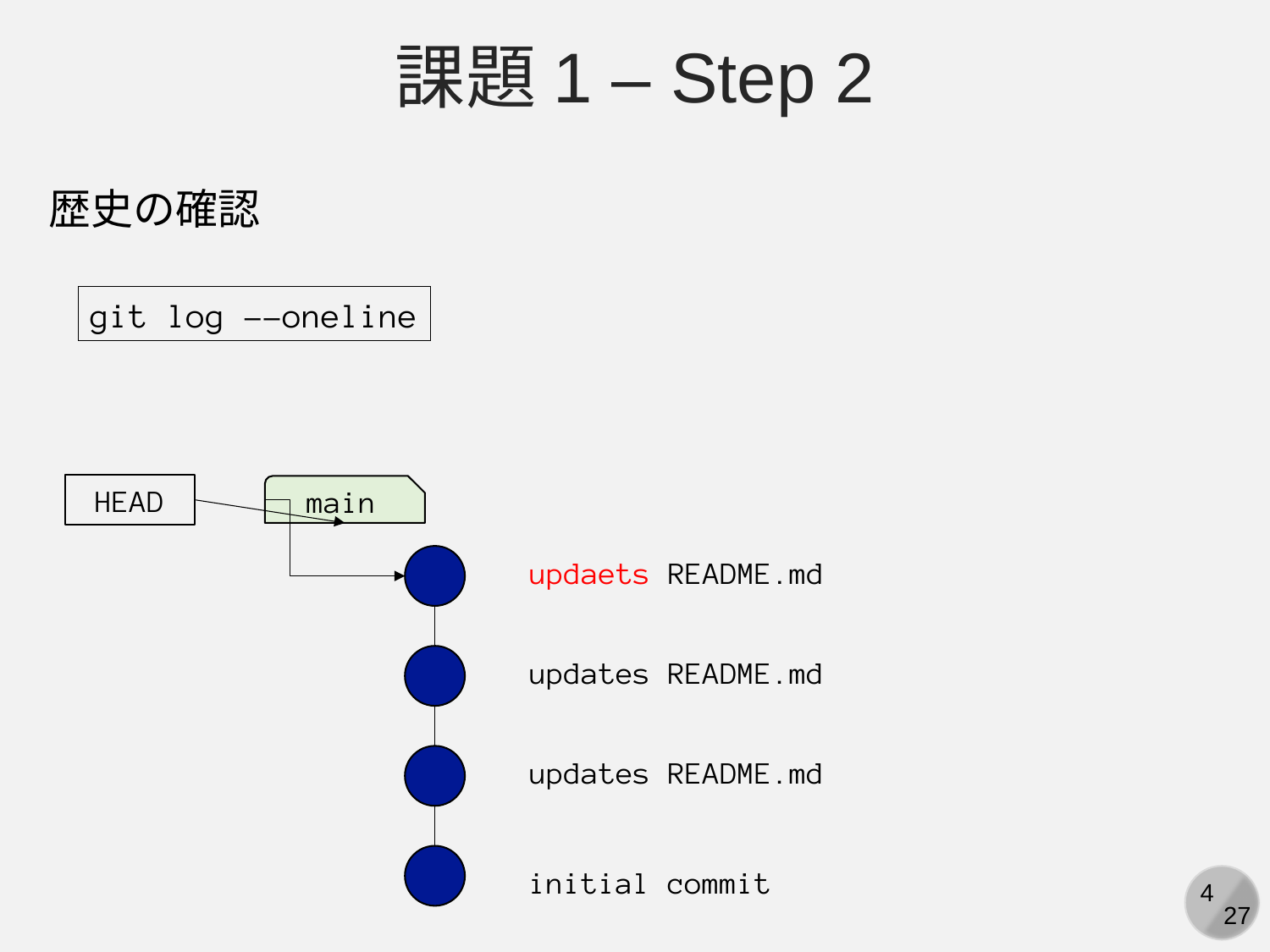

課題1 – Step 2
歴史の確認
git log --oneline
HEAD
main

updaets README.md

updates README.md

updates README.md

initial commit